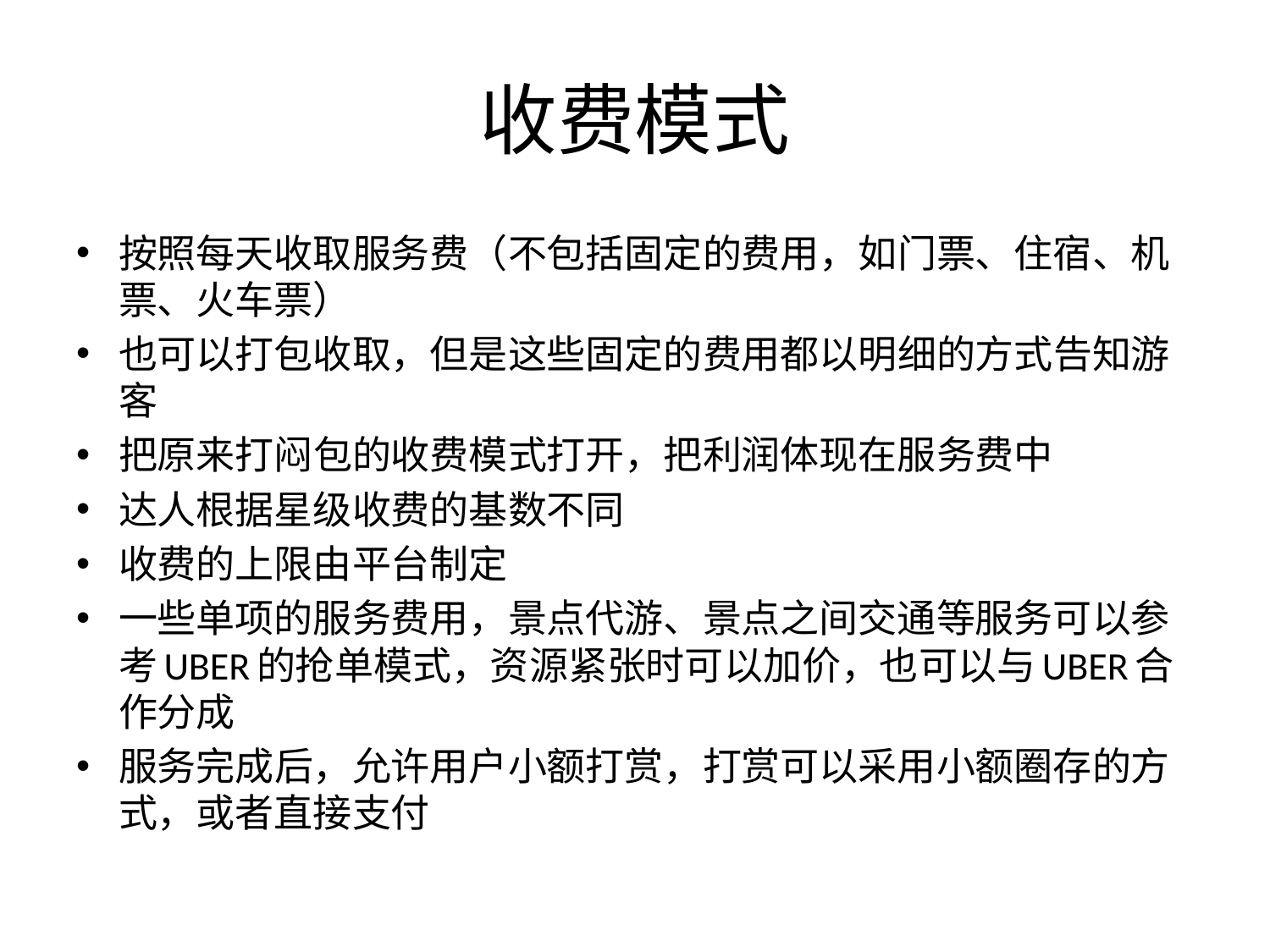

# 收费模式
按照每天收取服务费（不包括固定的费用，如门票、住宿、机票、火车票）
也可以打包收取，但是这些固定的费用都以明细的方式告知游客
把原来打闷包的收费模式打开，把利润体现在服务费中
达人根据星级收费的基数不同
收费的上限由平台制定
一些单项的服务费用，景点代游、景点之间交通等服务可以参考UBER的抢单模式，资源紧张时可以加价，也可以与UBER合作分成
服务完成后，允许用户小额打赏，打赏可以采用小额圈存的方式，或者直接支付